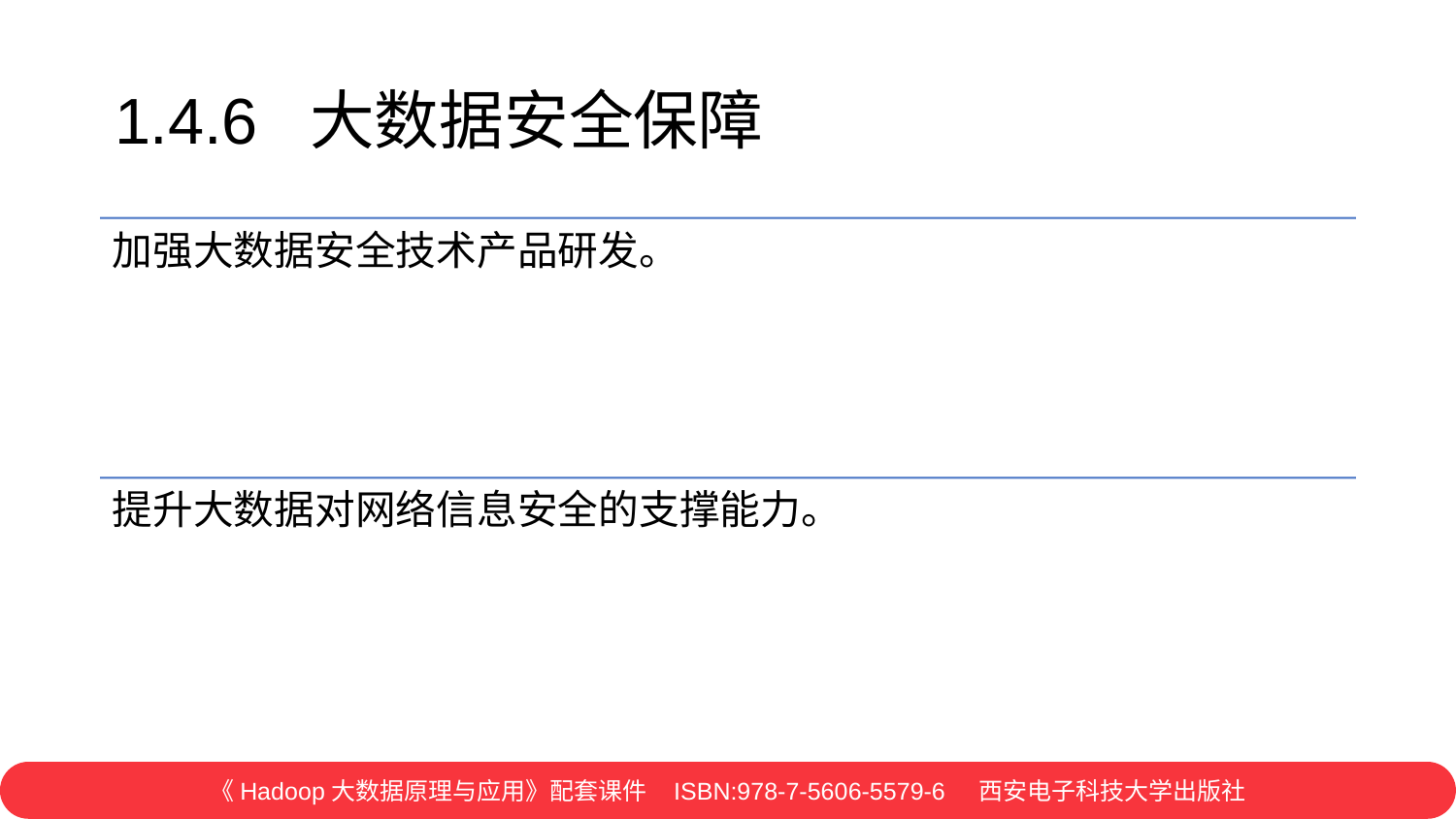

# 1.4.6  大数据安全保障
加强大数据安全技术产品研发。
提升大数据对网络信息安全的支撑能力。